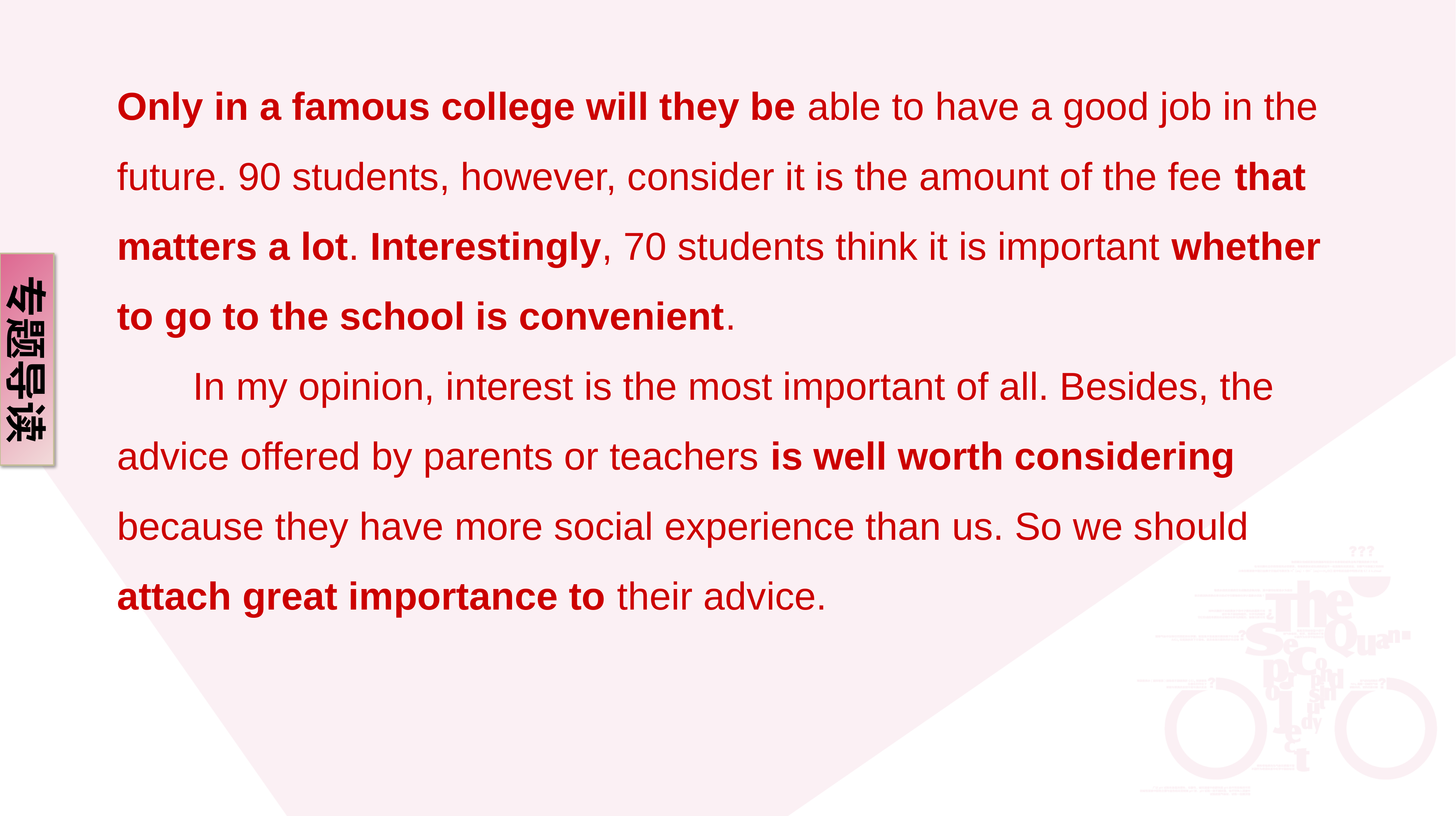

Only in a famous college will they be able to have a good job in the future. 90 students, however, consider it is the amount of the fee that matters a lot. Interestingly, 70 students think it is important whether to go to the school is convenient.
       In my opinion, interest is the most important of all. Besides, the advice offered by parents or teachers is well worth considering because they have more social experience than us. So we should attach great importance to their advice.
专题导读